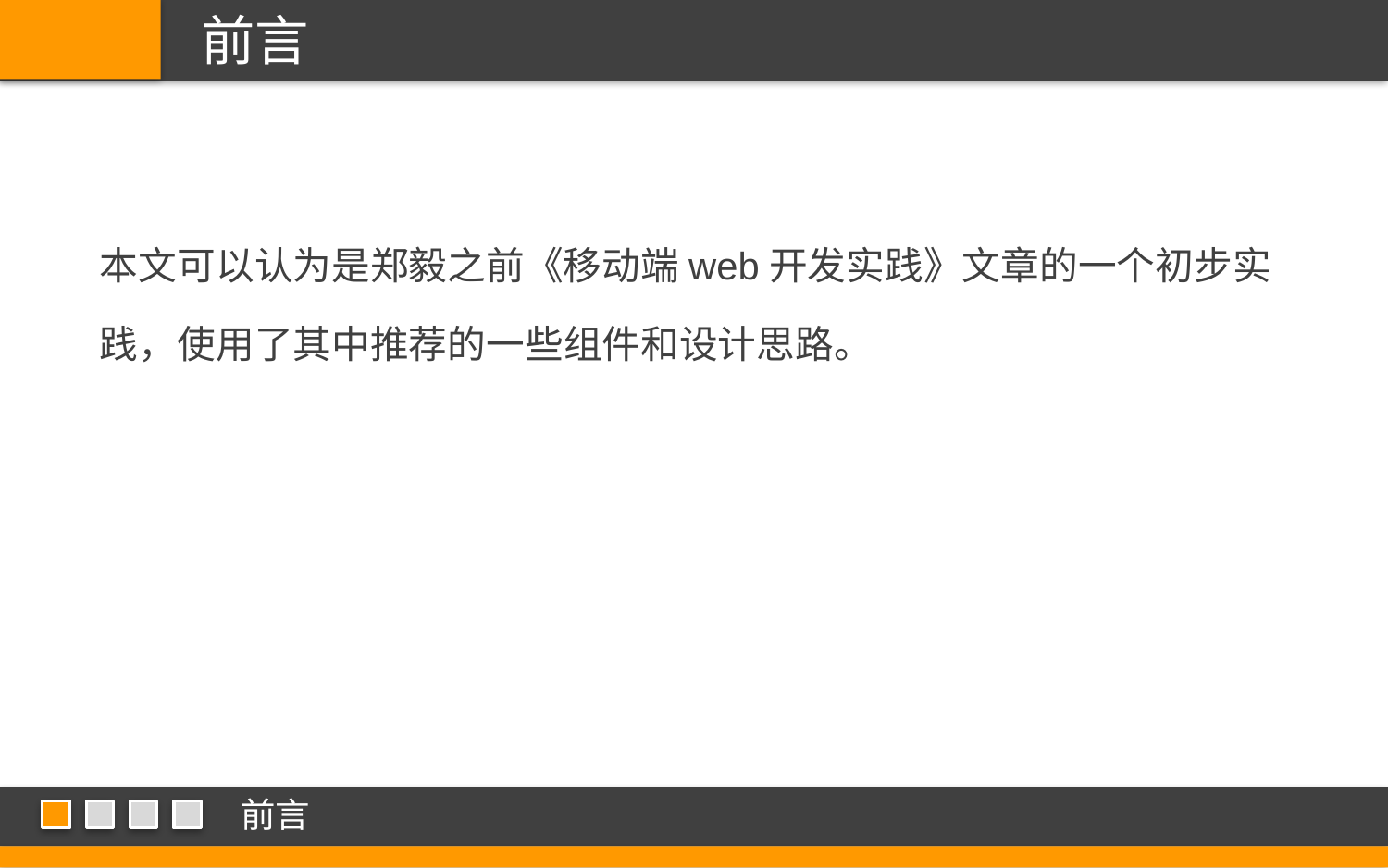

前言
本文可以认为是郑毅之前《移动端web开发实践》文章的一个初步实践，使用了其中推荐的一些组件和设计思路。
前言